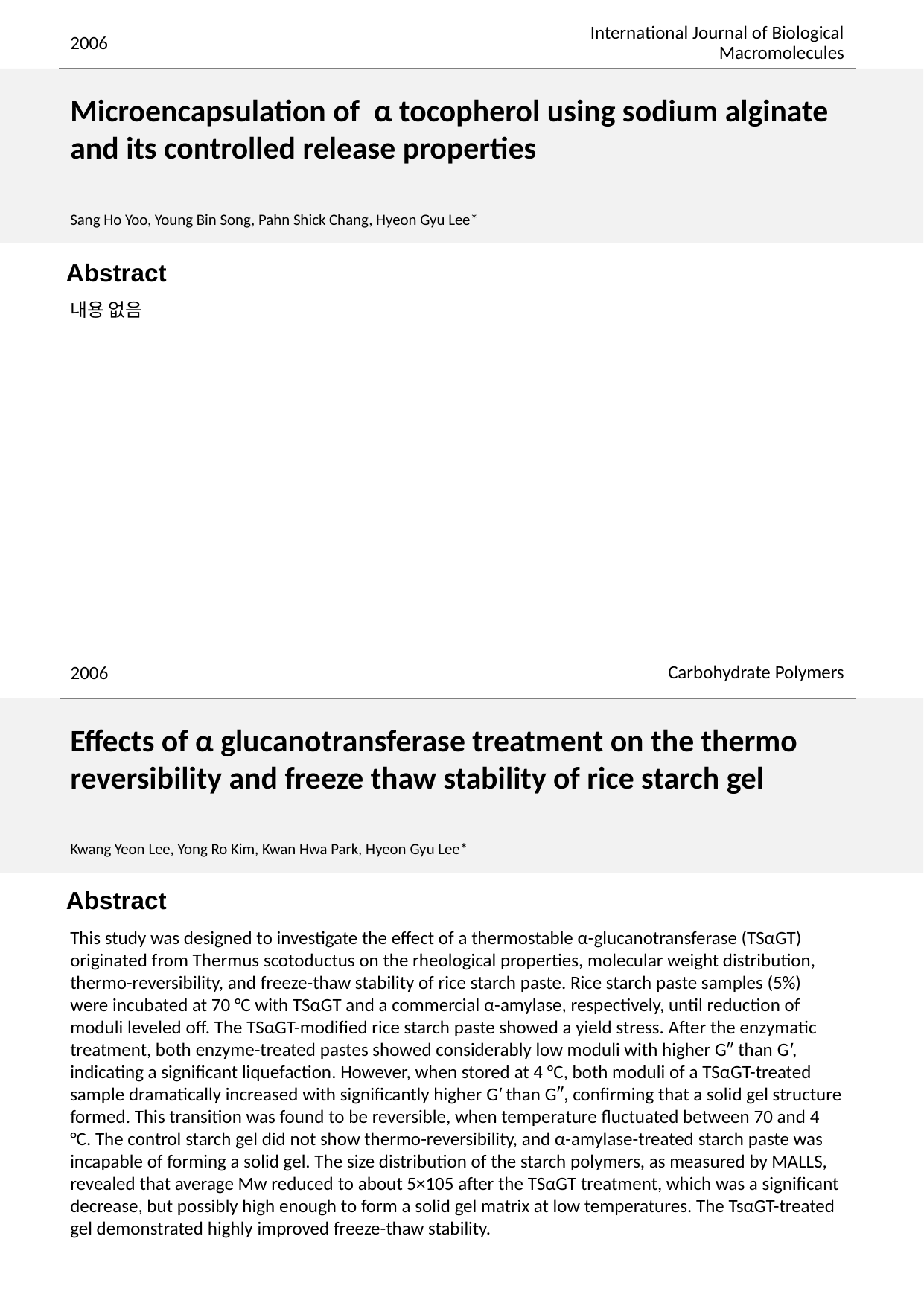

2006
International Journal of Biological Macromolecules
Microencapsulation of  α tocopherol using sodium alginate and its controlled release properties
Sang Ho Yoo, Young Bin Song, Pahn Shick Chang, Hyeon Gyu Lee*
내용 없음
Carbohydrate Polymers
2006
Effects of α glucanotransferase treatment on the thermo reversibility and freeze thaw stability of rice starch gel
Kwang Yeon Lee, Yong Ro Kim, Kwan Hwa Park, Hyeon Gyu Lee*
This study was designed to investigate the effect of a thermostable α-glucanotransferase (TSαGT) originated from Thermus scotoductus on the rheological properties, molecular weight distribution, thermo-reversibility, and freeze-thaw stability of rice starch paste. Rice starch paste samples (5%) were incubated at 70 °C with TSαGT and a commercial α-amylase, respectively, until reduction of moduli leveled off. The TSαGT-modified rice starch paste showed a yield stress. After the enzymatic treatment, both enzyme-treated pastes showed considerably low moduli with higher G″ than G′, indicating a significant liquefaction. However, when stored at 4 °C, both moduli of a TSαGT-treated sample dramatically increased with significantly higher G′ than G″, confirming that a solid gel structure formed. This transition was found to be reversible, when temperature fluctuated between 70 and 4 °C. The control starch gel did not show thermo-reversibility, and α-amylase-treated starch paste was incapable of forming a solid gel. The size distribution of the starch polymers, as measured by MALLS, revealed that average Mw reduced to about 5×105 after the TSαGT treatment, which was a significant decrease, but possibly high enough to form a solid gel matrix at low temperatures. The TsαGT-treated gel demonstrated highly improved freeze-thaw stability.